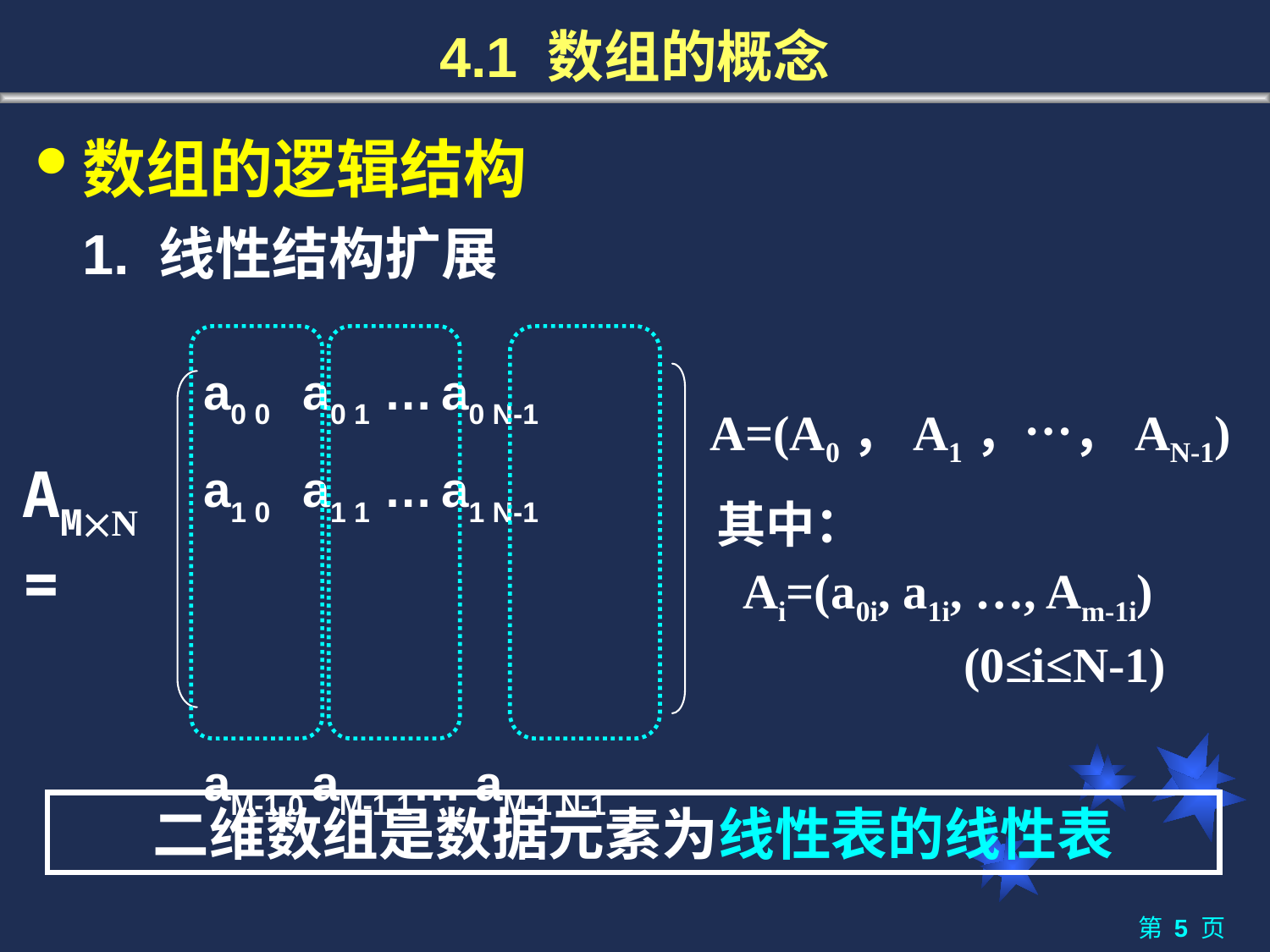

# 4.1 数组的概念
数组的逻辑结构
	1. 线性结构扩展

a0 0    a0 1 … a0 N-1
a1 0    a1 1 … a1 N-1

aM-1 0 aM-1 1… aM-1 N-1

AM×N=
 A=(A0，A1，…，AN-1)
 其中：
    Ai=(a0i, a1i, …, Am-1i)
                      (0≤i≤N-1)
二维数组是数据元素为线性表的线性表
第 5 页